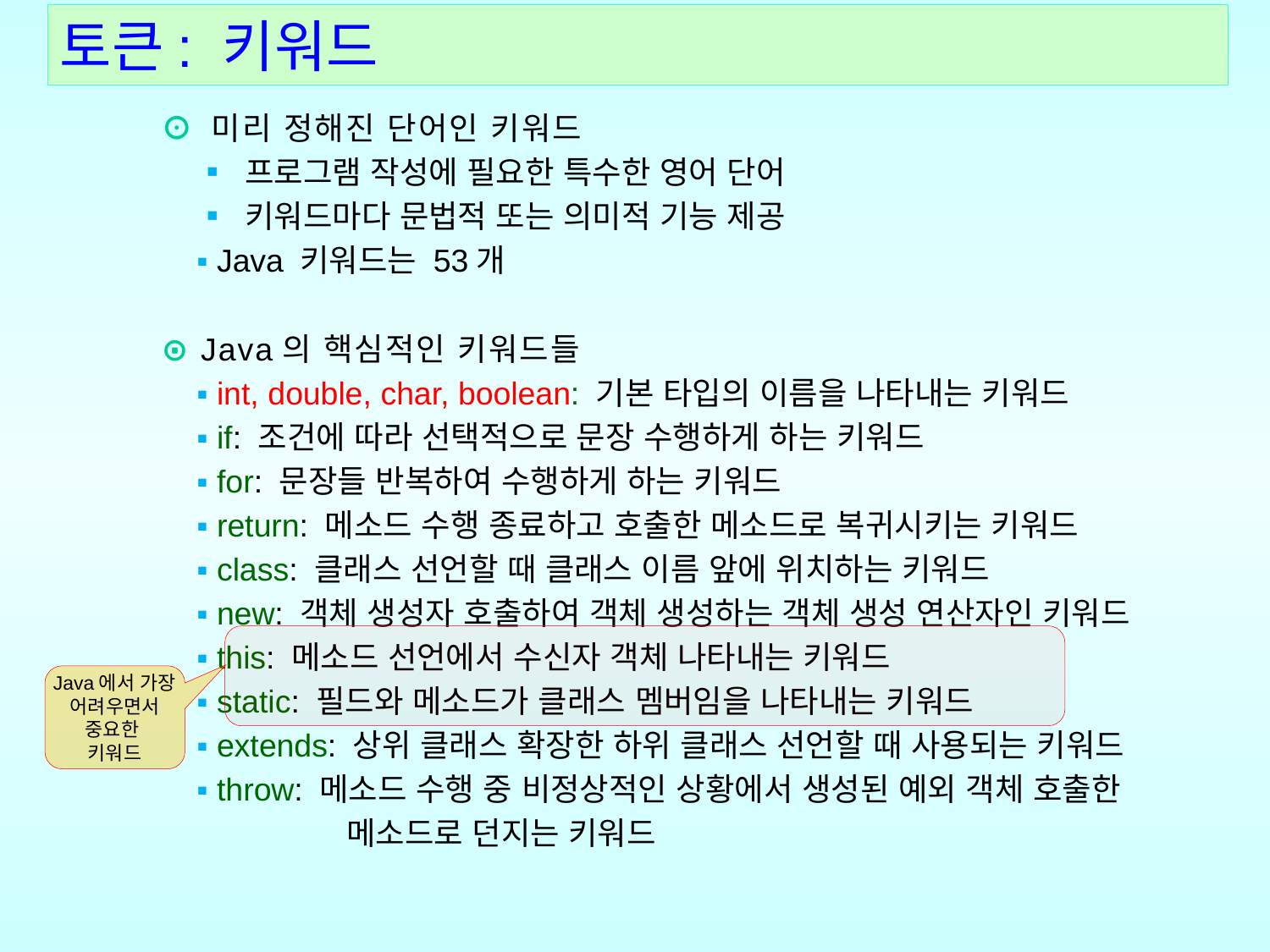

토큰: 키워드
⊙ 미리 정해진 단어인 키워드
▪ 프로그램 작성에 필요한 특수한 영어 단어
▪ 키워드마다 문법적 또는 의미적 기능 제공
▪ Java 키워드는 53개

⊙ Java의 핵심적인 키워드들
▪ int, double, char, boolean: 기본 타입의 이름을 나타내는 키워드
▪ if: 조건에 따라 선택적으로 문장 수행하게 하는 키워드
▪ for: 문장들 반복하여 수행하게 하는 키워드
▪ return: 메소드 수행 종료하고 호출한 메소드로 복귀시키는 키워드
▪ class: 클래스 선언할 때 클래스 이름 앞에 위치하는 키워드
▪ new: 객체 생성자 호출하여 객체 생성하는 객체 생성 연산자인 키워드
▪ this: 메소드 선언에서 수신자 객체 나타내는 키워드
▪ static: 필드와 메소드가 클래스 멤버임을 나타내는 키워드
▪ extends: 상위 클래스 확장한 하위 클래스 선언할 때 사용되는 키워드
▪ throw: 메소드 수행 중 비정상적인 상황에서 생성된 예외 객체 호출한
                메소드로 던지는 키워드

Java에서 가장 어려우면서 중요한
키워드